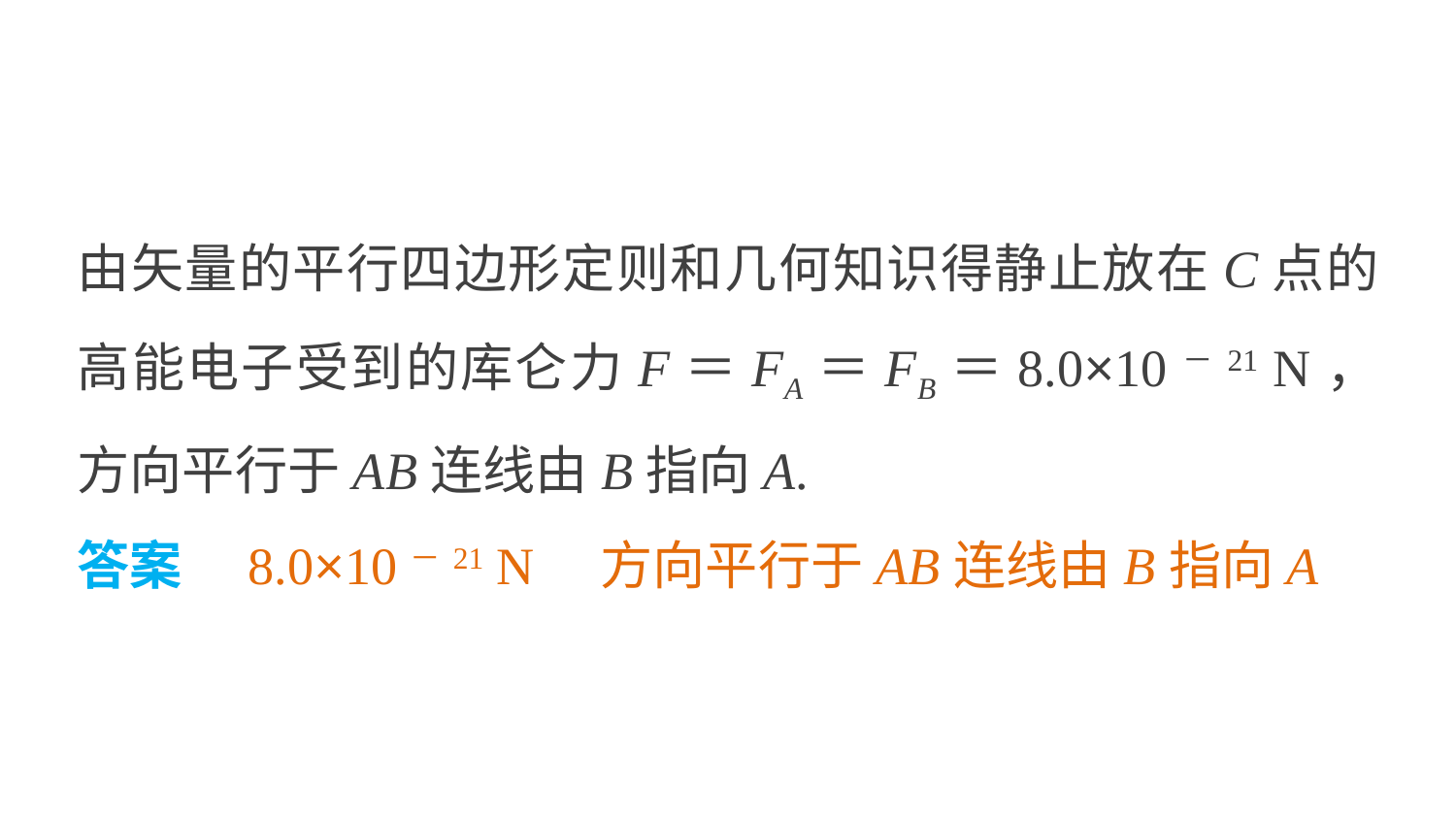

由矢量的平行四边形定则和几何知识得静止放在C点的高能电子受到的库仑力F＝FA＝FB＝8.0×10－21 N，方向平行于AB连线由B指向A.
答案　8.0×10－21 N　方向平行于AB连线由B指向A